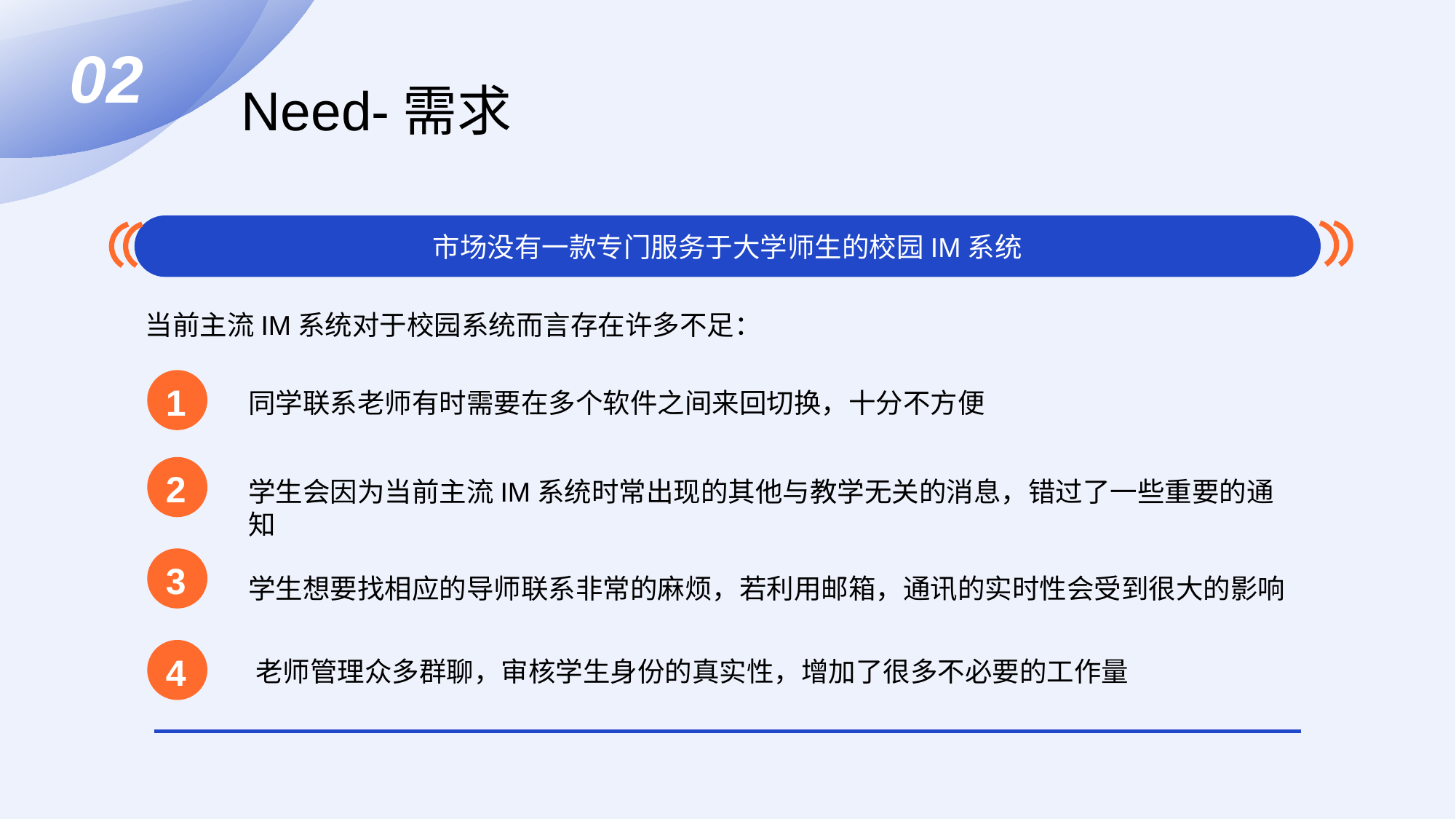

02
Need-需求
市场没有一款专门服务于大学师生的校园IM系统

当前主流IM系统对于校园系统而言存在许多不足：

 1
同学联系老师有时需要在多个软件之间来回切换，十分不方便

 2
学生会因为当前主流IM系统时常出现的其他与教学无关的消息，错过了一些重要的通知

 3
学生想要找相应的导师联系非常的麻烦，若利用邮箱，通讯的实时性会受到很大的影响

 4
老师管理众多群聊，审核学生身份的真实性，增加了很多不必要的工作量